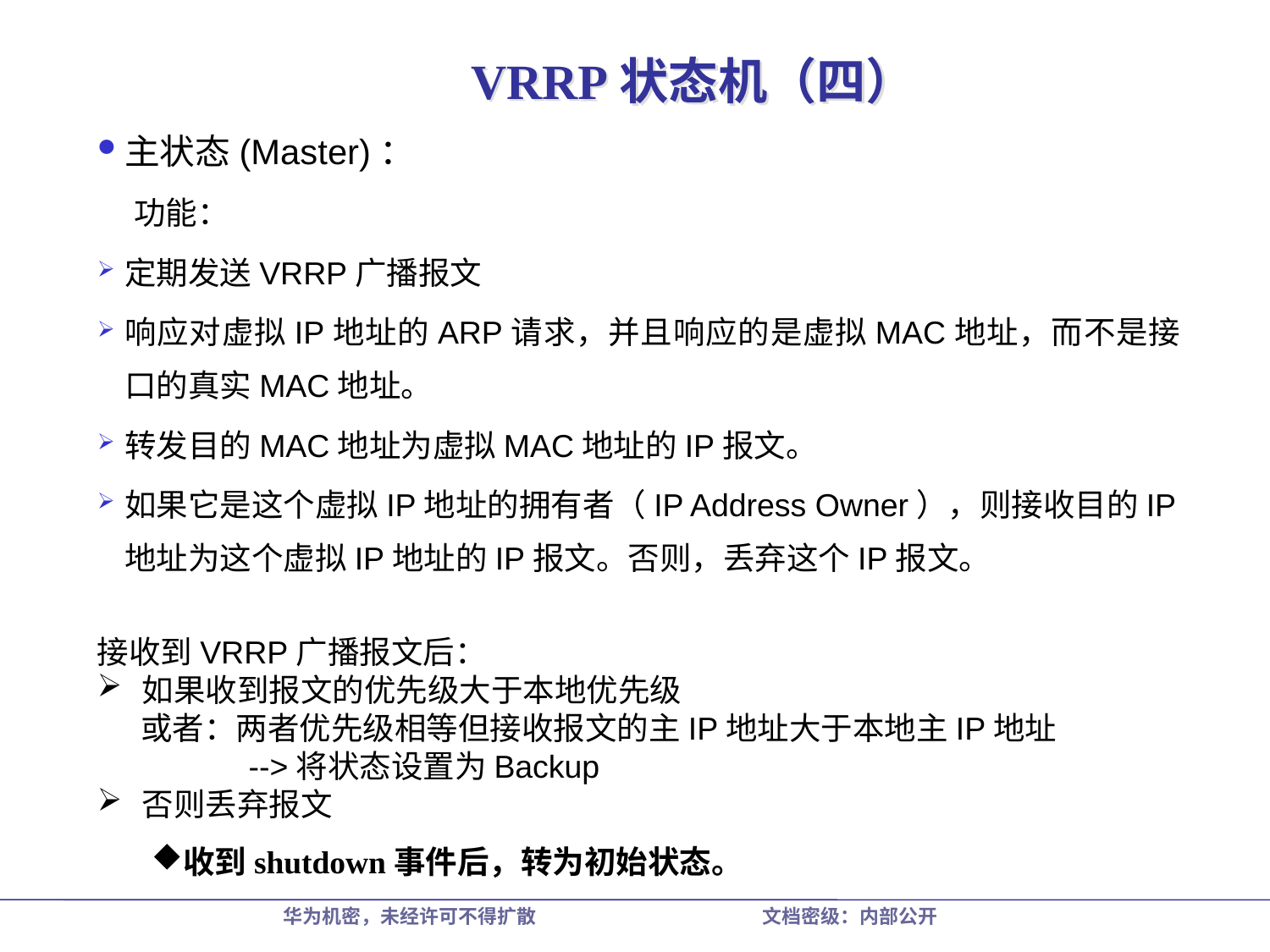

# VRRP状态机（四）
主状态(Master)：
    功能：
定期发送VRRP广播报文
响应对虚拟IP地址的ARP请求，并且响应的是虚拟MAC地址，而不是接口的真实MAC地址。
转发目的MAC地址为虚拟MAC地址的IP报文。
如果它是这个虚拟IP地址的拥有者（IP Address Owner），则接收目的IP地址为这个虚拟IP地址的IP报文。否则，丢弃这个IP报文。

接收到VRRP广播报文后：
 如果收到报文的优先级大于本地优先级
     或者：两者优先级相等但接收报文的主IP地址大于本地主IP地址
                 -->将状态设置为Backup
 否则丢弃报文
收到shutdown事件后，转为初始状态。